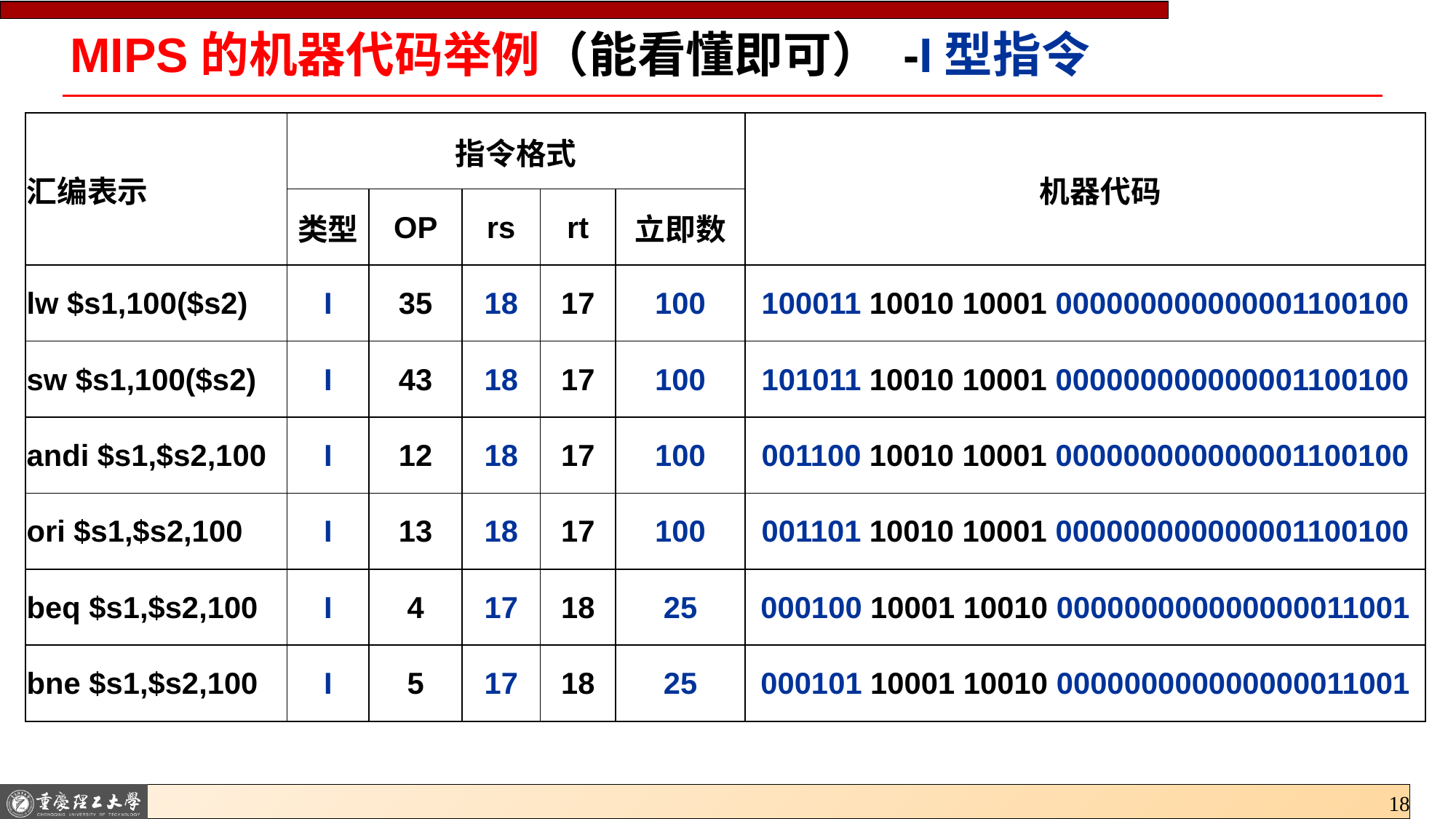

# MIPS的机器代码举例（能看懂即可） -I型指令
| 汇编表示 | 指令格式 |  |  |  |  | 机器代码 |
| --- | --- | --- | --- | --- | --- | --- |
|  | 类型 | OP | rs | rt | 立即数 |  |
| lw $s1,100($s2) | I | 35 | 18 | 17 | 100 | 100011 10010 10001 000000000000001100100 |
| sw $s1,100($s2) | I | 43 | 18 | 17 | 100 | 101011 10010 10001 000000000000001100100 |
| andi $s1,$s2,100 | I | 12 | 18 | 17 | 100 | 001100 10010 10001 000000000000001100100 |
| ori $s1,$s2,100 | I | 13 | 18 | 17 | 100 | 001101 10010 10001 000000000000001100100 |
| beq $s1,$s2,100 | I | 4 | 17 | 18 | 25 | 000100 10001 10010 000000000000000011001 |
| bne $s1,$s2,100 | I | 5 | 17 | 18 | 25 | 000101 10001 10010 000000000000000011001 |